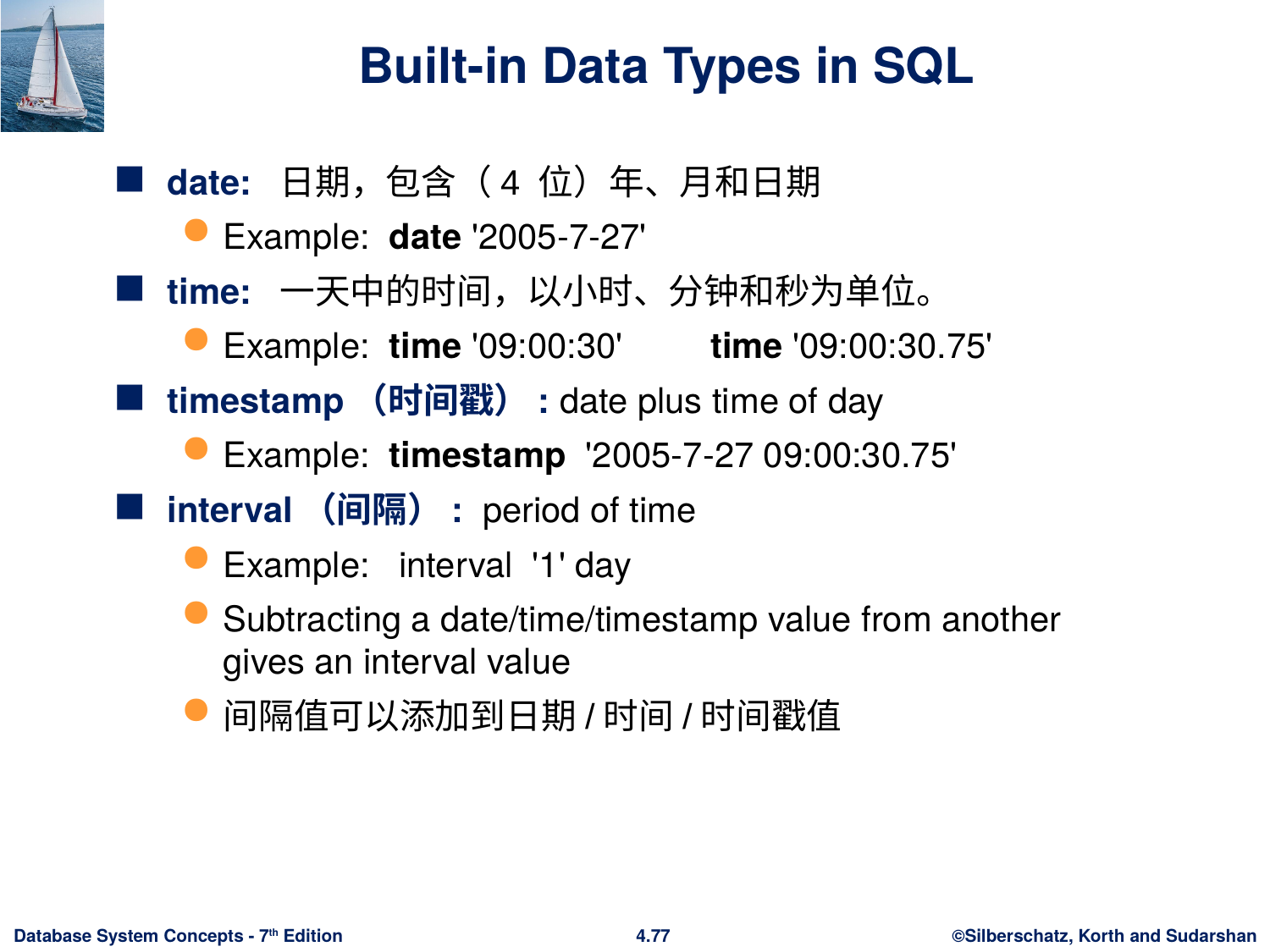

# Built-in Data Types in SQL
date:  日期，包含（4 位）年、月和日期
Example:  date '2005-7-27'
time:  一天中的时间，以小时、分钟和秒为单位。
Example:  time '09:00:30'         time '09:00:30.75'
timestamp（时间戳）: date plus time of day
Example:  timestamp  '2005-7-27 09:00:30.75'
interval（间隔）:  period of time
Example:   interval  '1' day
Subtracting a date/time/timestamp value from another gives an interval value
间隔值可以添加到日期/时间/时间戳值